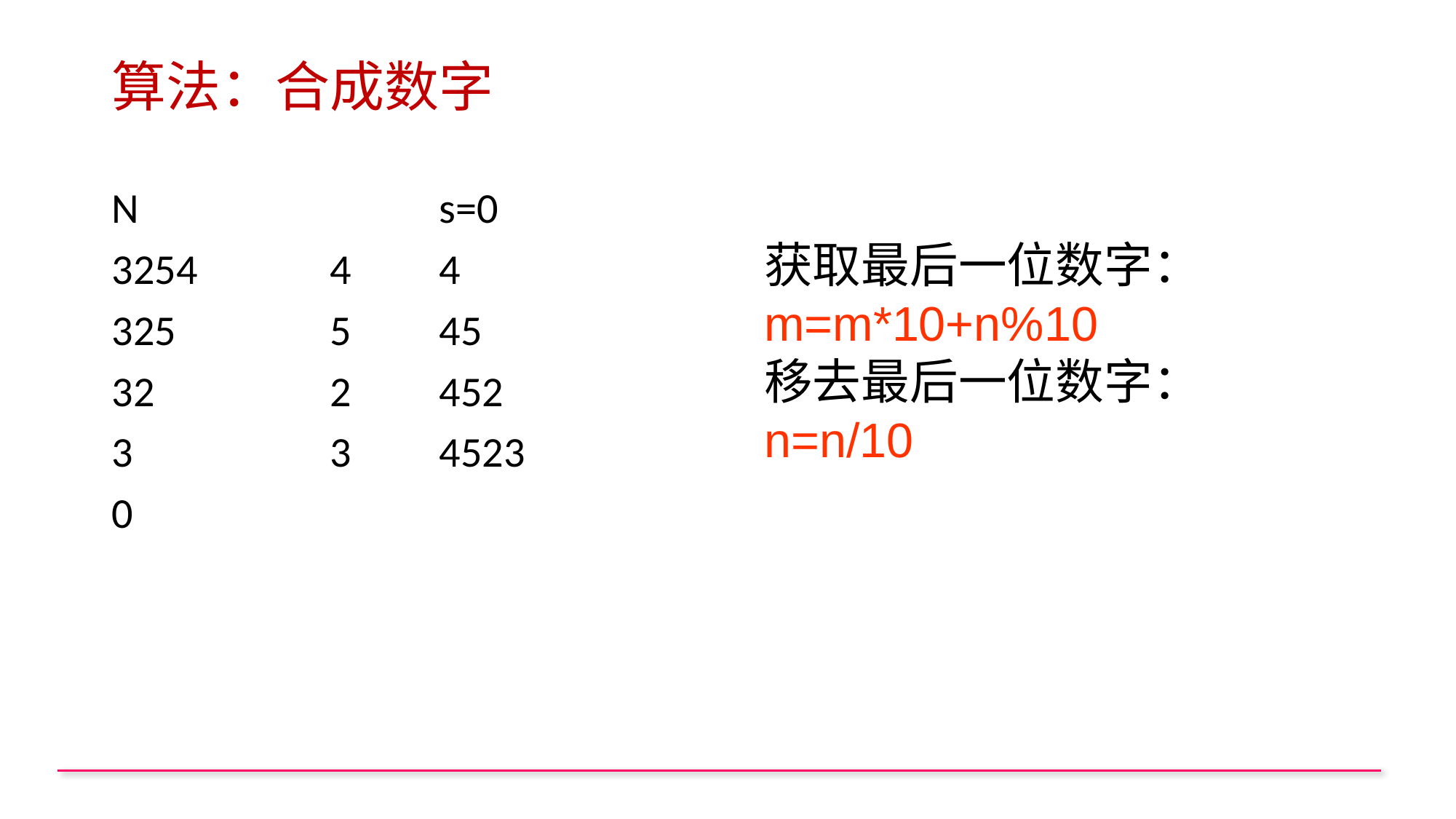

# 算法：合成数字
N			s=0
3254		4	4
325		5	45
32		2	452
3		3	4523
0

获取最后一位数字：
m=m*10+n%10
移去最后一位数字：
n=n/10